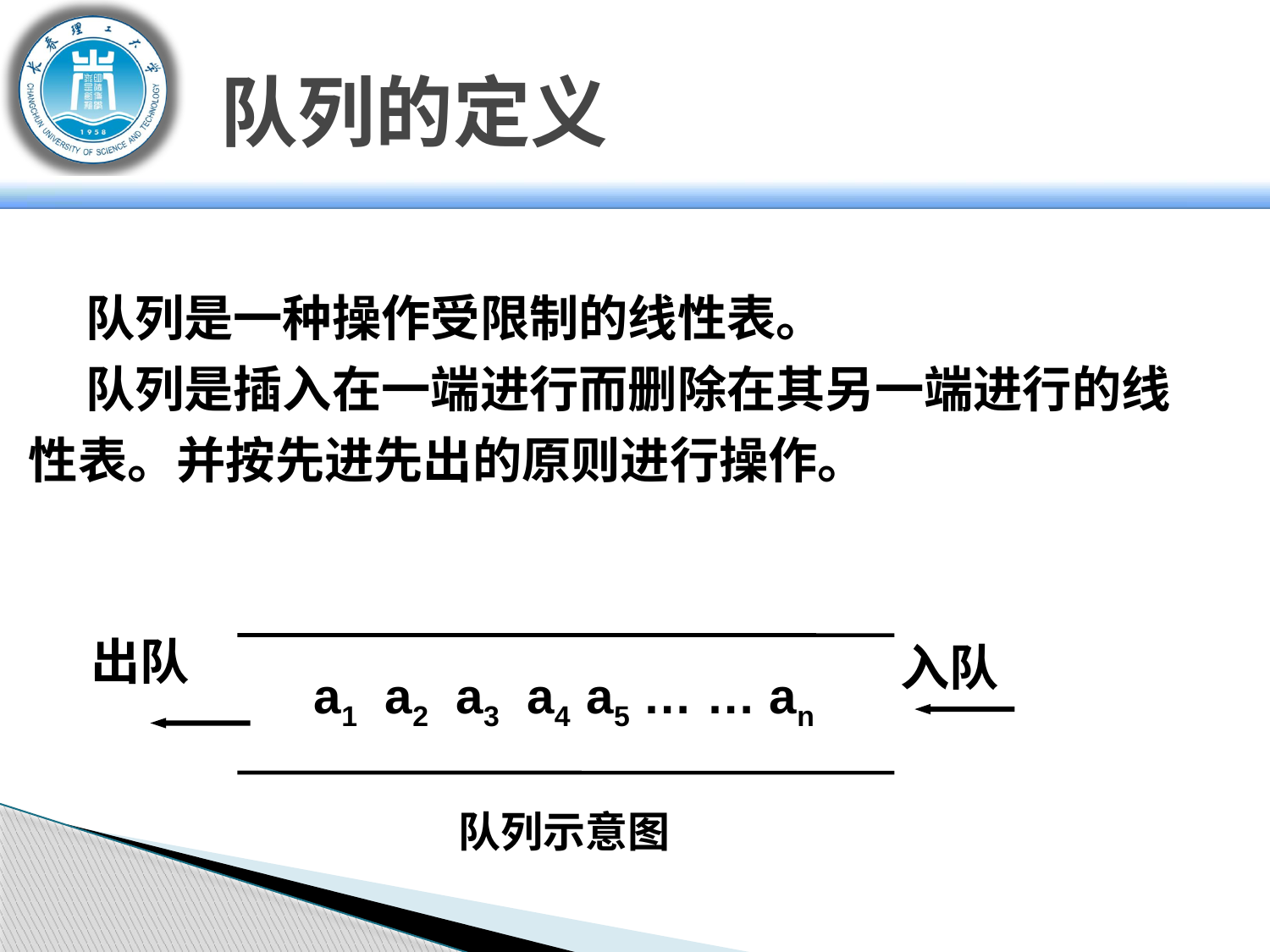

# 队列的定义
    队列是一种操作受限制的线性表。
    队列是插入在一端进行而删除在其另一端进行的线性表。并按先进先出的原则进行操作。

出队
入队

a1  a2  a3  a4  a5 … … an

      队列示意图